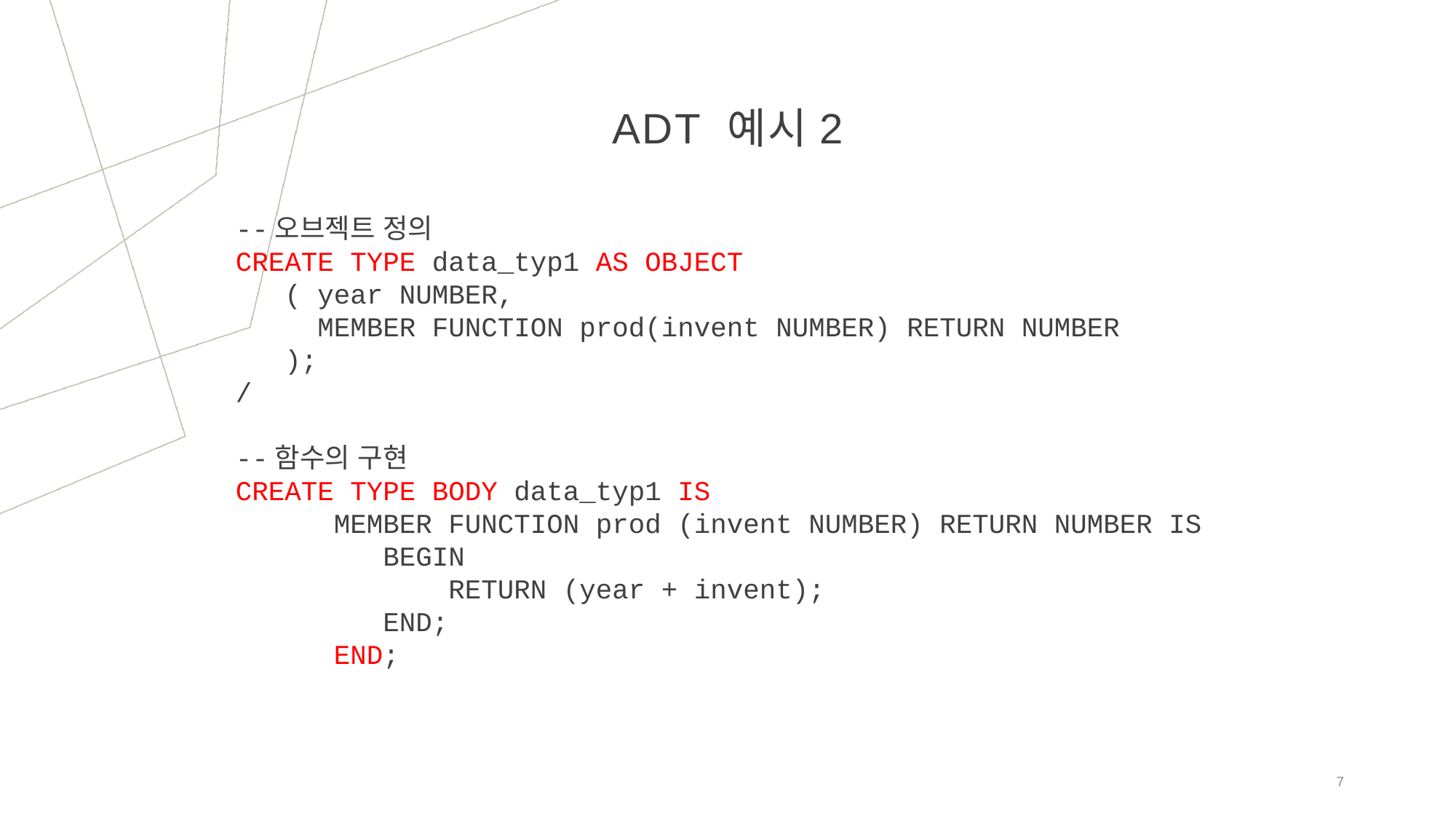

# ADT 예시2
--오브젝트 정의
CREATE TYPE data_typ1 AS OBJECT
   ( year NUMBER,
     MEMBER FUNCTION prod(invent NUMBER) RETURN NUMBER
   );
/

--함수의 구현
CREATE TYPE BODY data_typ1 IS
      MEMBER FUNCTION prod (invent NUMBER) RETURN NUMBER IS
         BEGIN
             RETURN (year + invent);
         END;
      END;
7